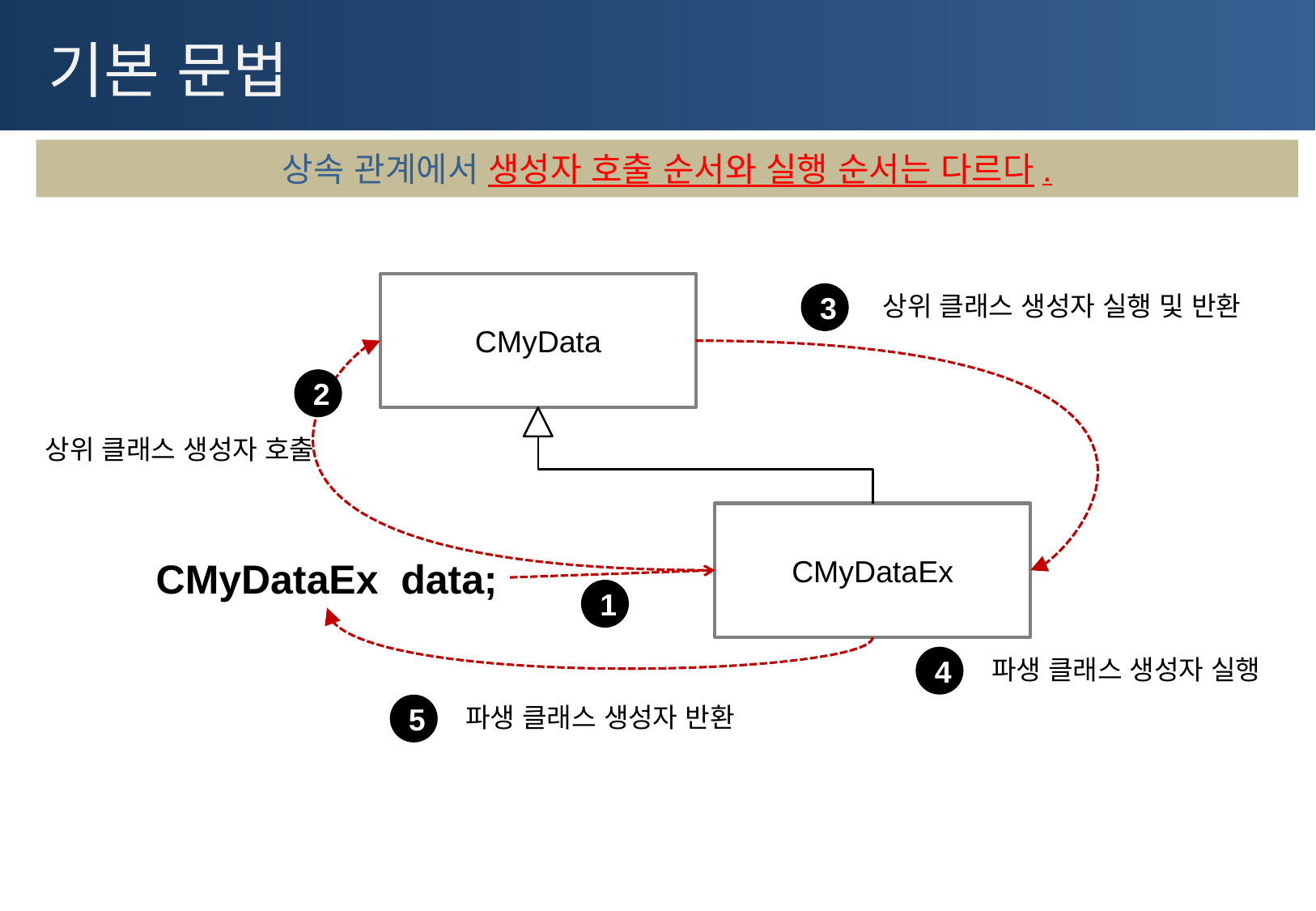

# 기본 문법
상속 관계에서 생성자 호출 순서와 실행 순서는 다르다.
CMyData
3
상위 클래스 생성자 실행 및 반환
2

상위 클래스 생성자 호출
CMyDataEx
CMyDataEx  data;
1
4
파생 클래스 생성자 실행
5
파생 클래스 생성자 반환